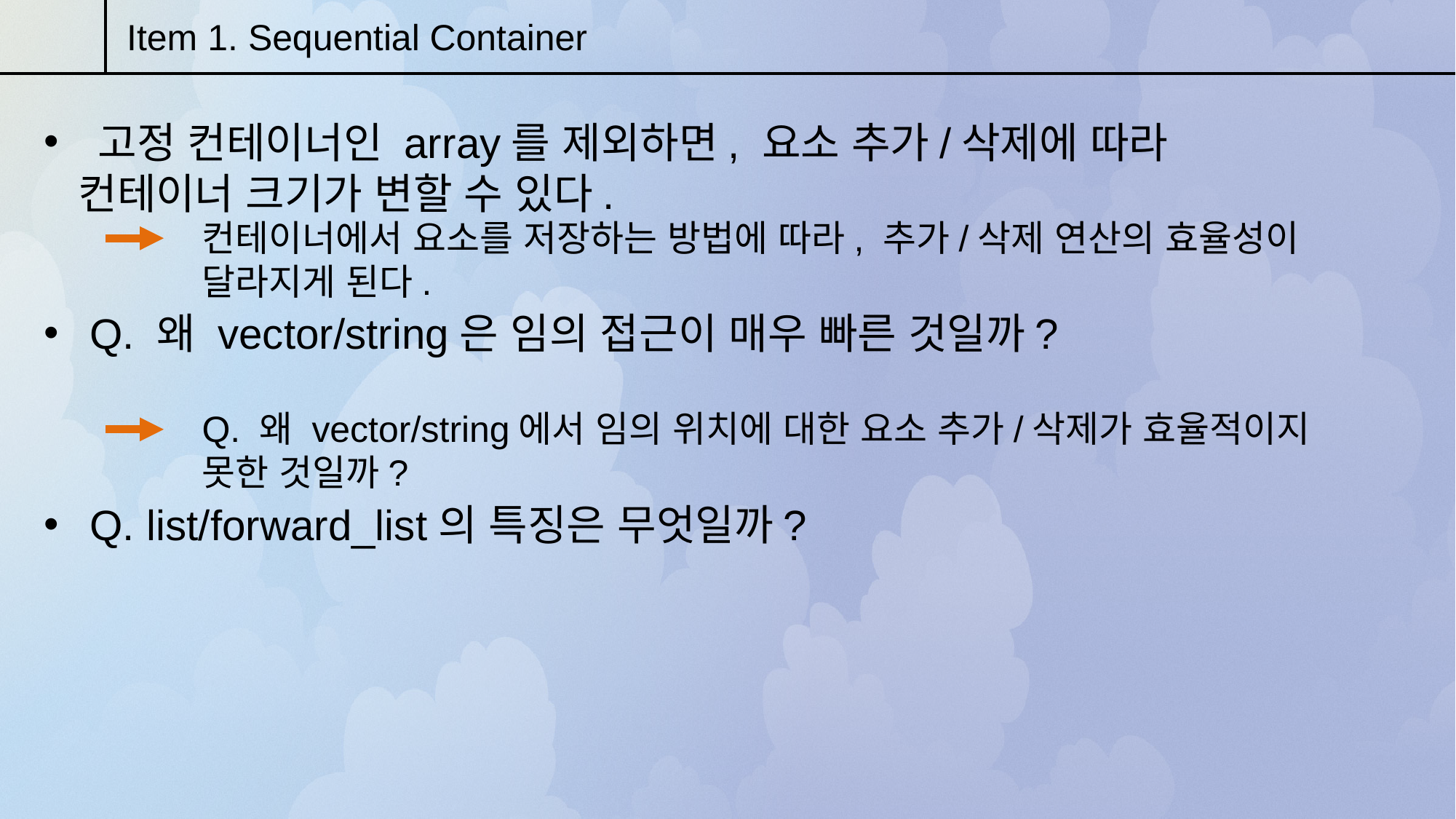

Item 1. Sequential Container
 고정 컨테이너인 array를 제외하면, 요소 추가/삭제에 따라 컨테이너 크기가 변할 수 있다.
컨테이너에서 요소를 저장하는 방법에 따라, 추가/삭제 연산의 효율성이 달라지게 된다.
 Q. 왜 vector/string은 임의 접근이 매우 빠른 것일까?
Q. 왜 vector/string에서 임의 위치에 대한 요소 추가/삭제가 효율적이지 못한 것일까?
 Q. list/forward_list의 특징은 무엇일까?